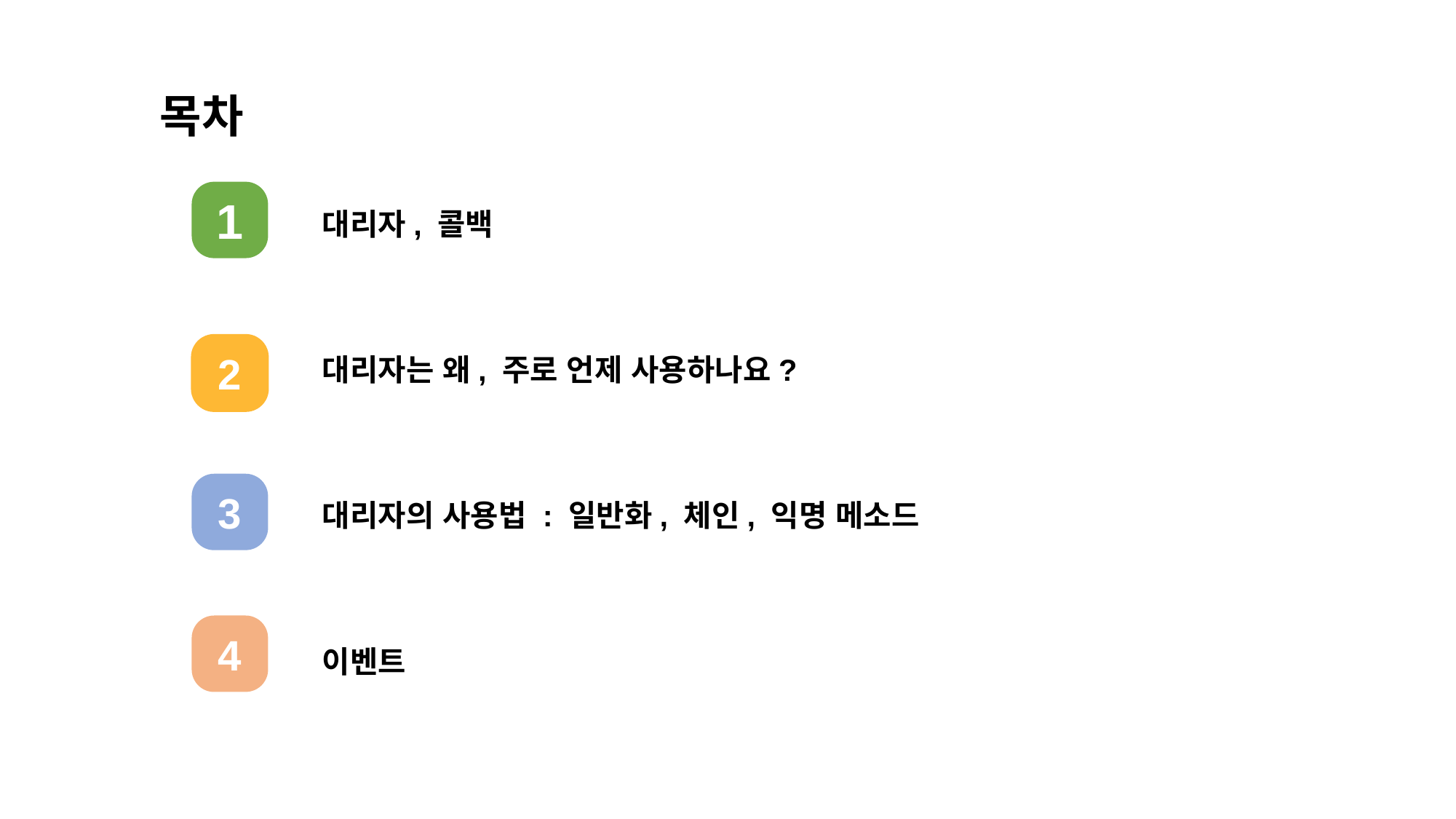

목차
1
대리자, 콜백

대리자는 왜, 주로 언제 사용하나요?

대리자의 사용법 : 일반화, 체인, 익명 메소드

이벤트
2
3
4